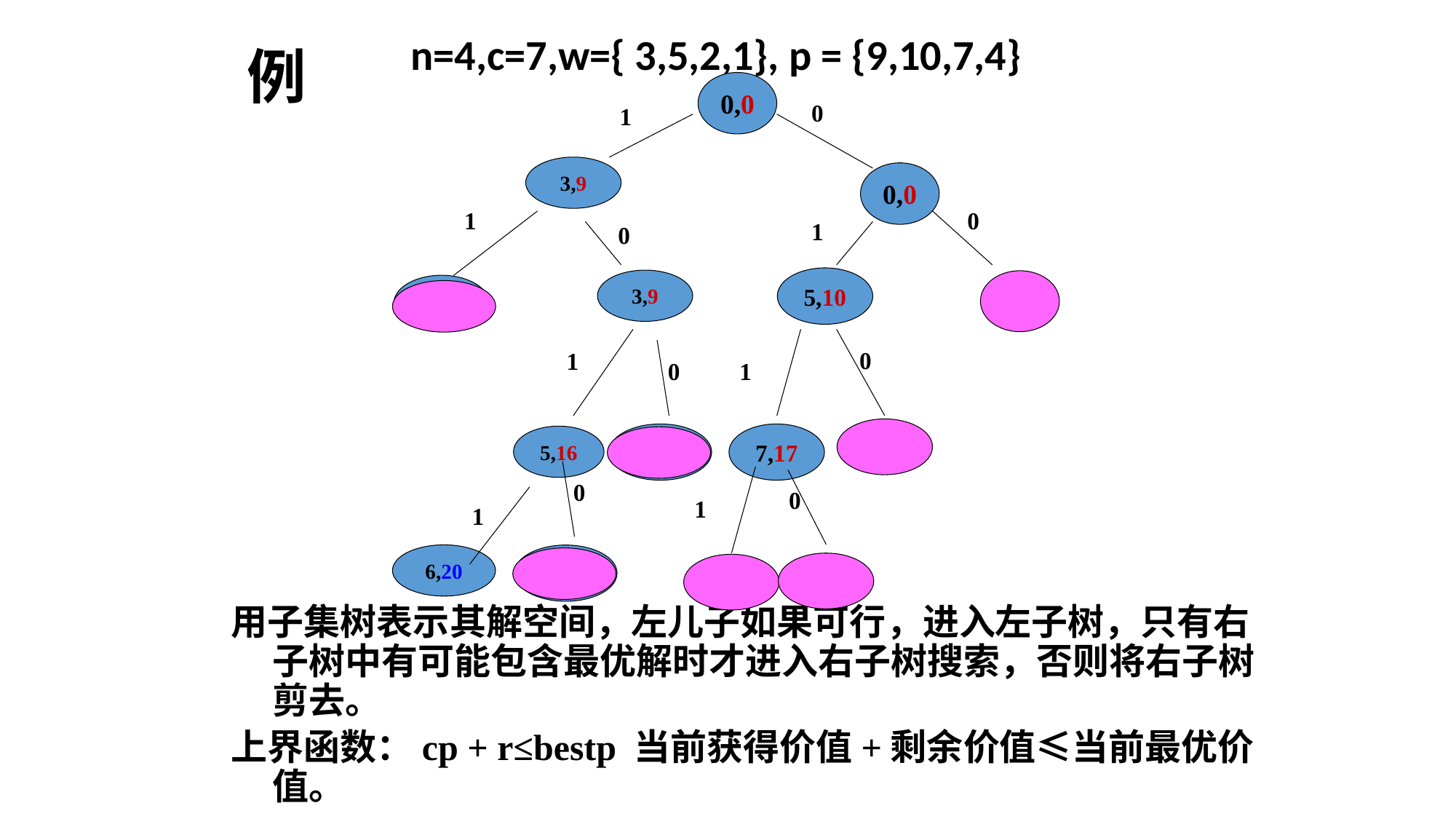

n=4,c=7,w={ 3,5,2,1}, p = {9,10,7,4}

# 例
0,0
0
1

0,0
3,9
1
0

1

0

5,10
3,9

8

0
1
0
1

3,9
7,17
5,16

0
0

1
1
6,20
3,9

用子集树表示其解空间，左儿子如果可行，进入左子树，只有右子树中有可能包含最优解时才进入右子树搜索，否则将右子树剪去。
上界函数：cp + r≤bestp 当前获得价值+剩余价值≤当前最优价值。
45